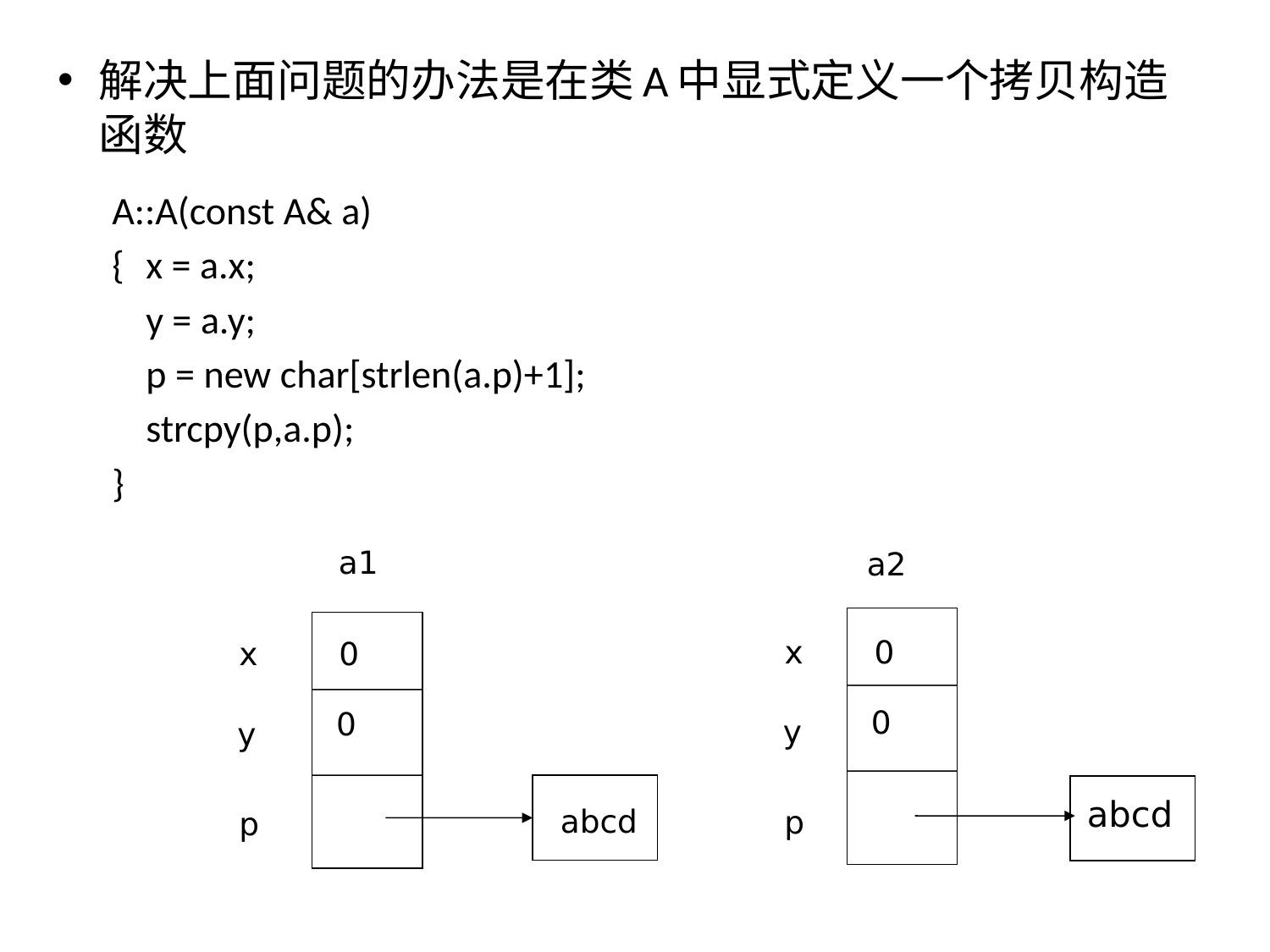

解决上面问题的办法是在类A中显式定义一个拷贝构造函数
A::A(const A& a)
{	x = a.x;
	y = a.y;
	p = new char[strlen(a.p)+1];
	strcpy(p,a.p);
}
a1
a2

x
0
x
0

0
0
y
y

abcd
abcd
p
p